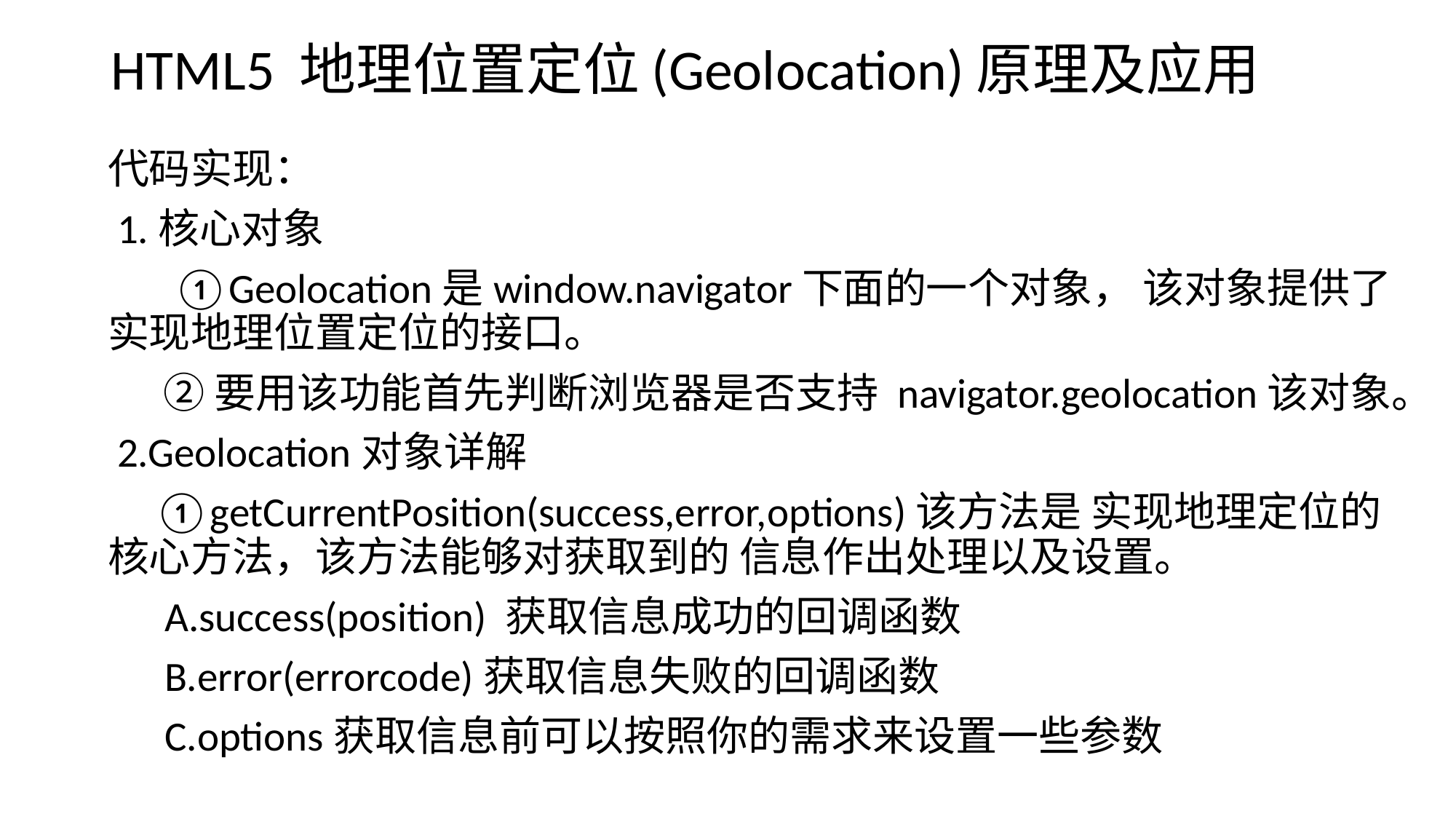

# HTML5 地理位置定位(Geolocation)原理及应用
代码实现：
 1.核心对象
       ①Geolocation是window.navigator下面的一个对象， 该对象提供了实现地理位置定位的接口。
      ②要用该功能首先判断浏览器是否支持 navigator.geolocation该对象。
 2.Geolocation对象详解
     ①getCurrentPosition(success,error,options)该方法是 实现地理定位的核心方法，该方法能够对获取到的 信息作出处理以及设置。
      A.success(position) 获取信息成功的回调函数
      B.error(errorcode)获取信息失败的回调函数
      C.options获取信息前可以按照你的需求来设置一些参数